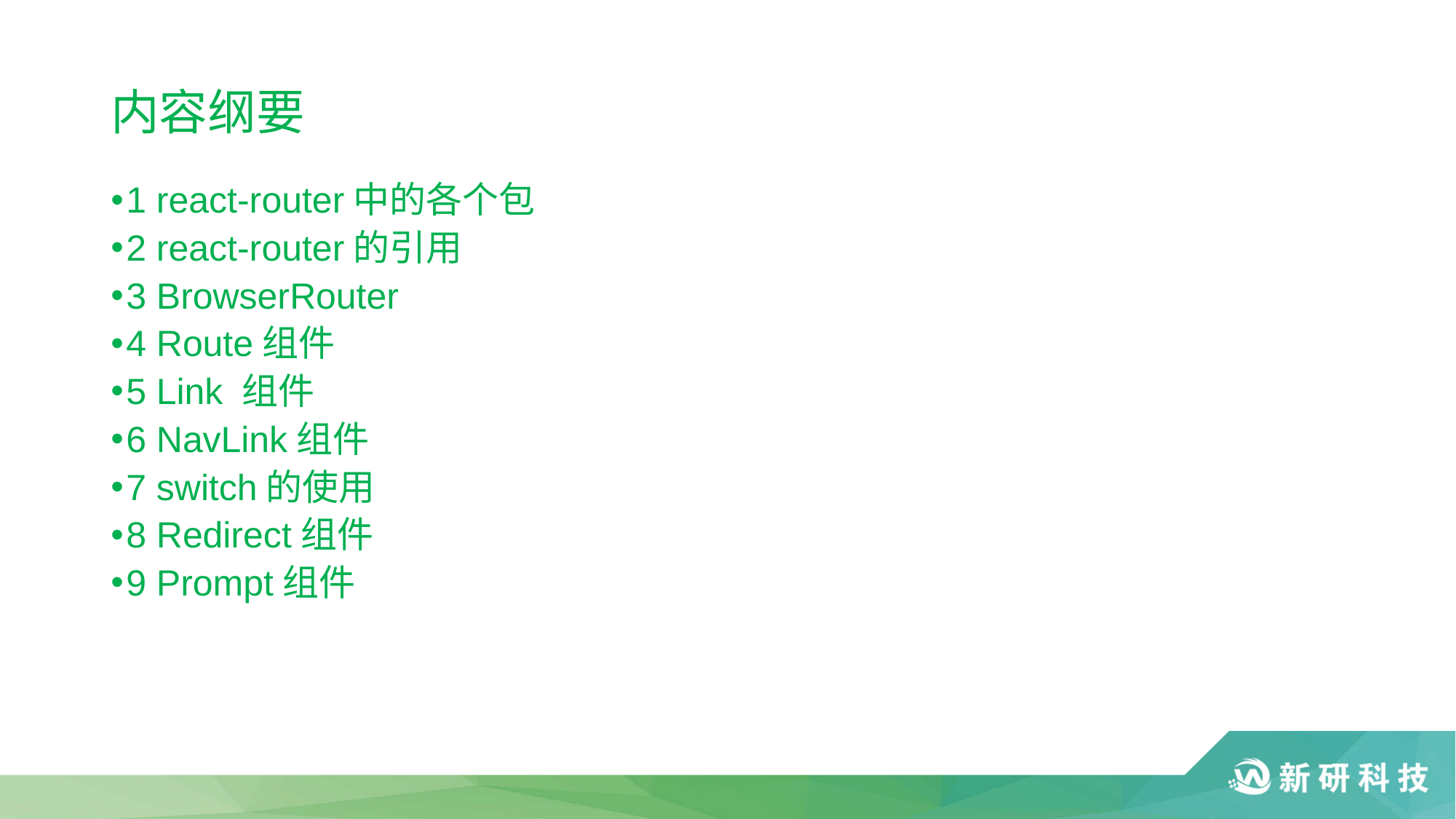

# 内容纲要
1 react-router中的各个包
2 react-router的引用
3 BrowserRouter
4 Route组件
5 Link 组件
6 NavLink组件
7 switch的使用
8 Redirect组件
9 Prompt组件